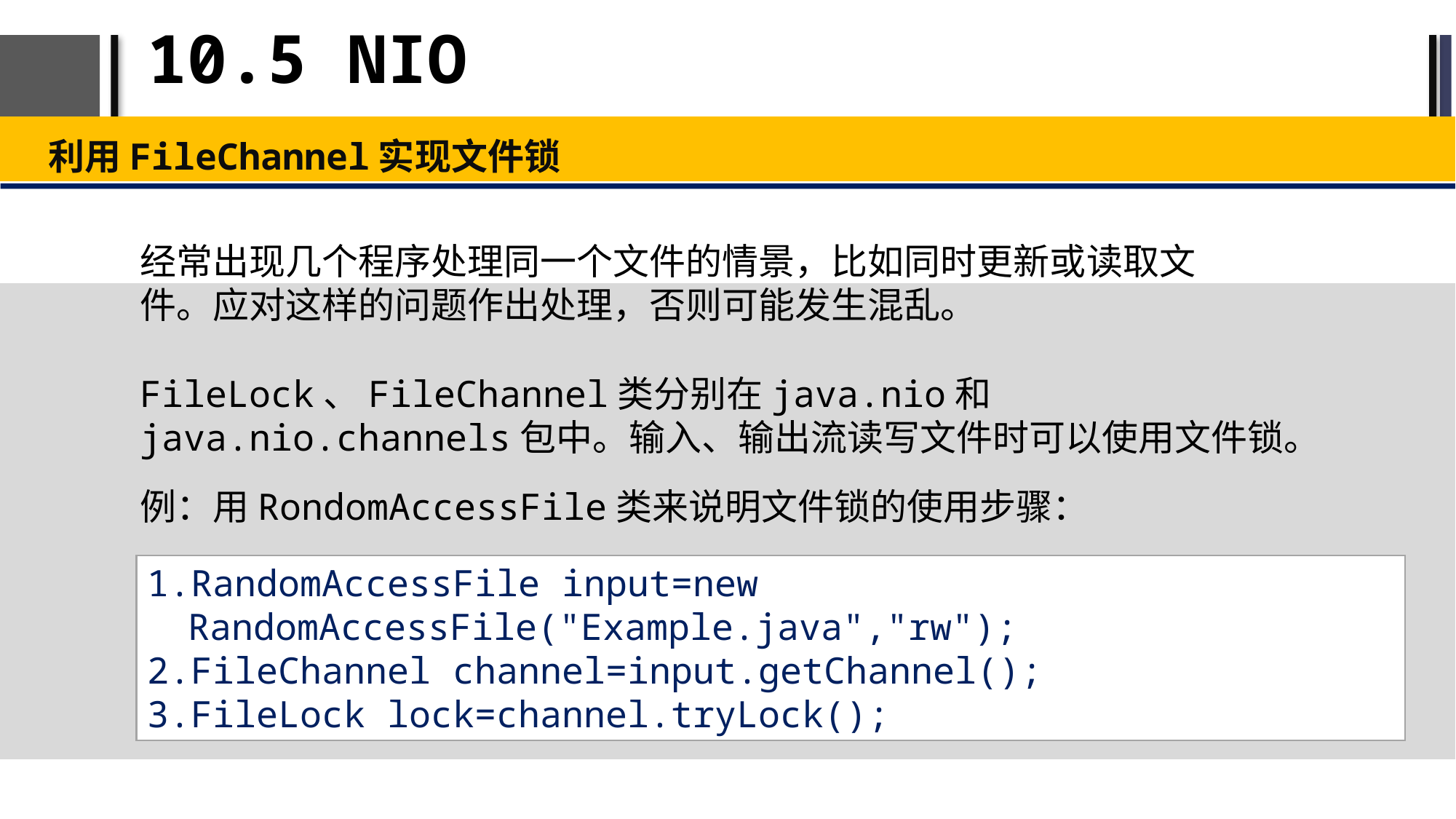

# 10.5 NIO

利用FileChannel实现文件锁

经常出现几个程序处理同一个文件的情景，比如同时更新或读取文件。应对这样的问题作出处理，否则可能发生混乱。

FileLock、FileChannel类分别在java.nio和java.nio.channels包中。输入、输出流读写文件时可以使用文件锁。
例：用RondomAccessFile类来说明文件锁的使用步骤：
RandomAccessFile input=new RandomAccessFile("Example.java","rw");
FileChannel channel=input.getChannel();
FileLock lock=channel.tryLock();